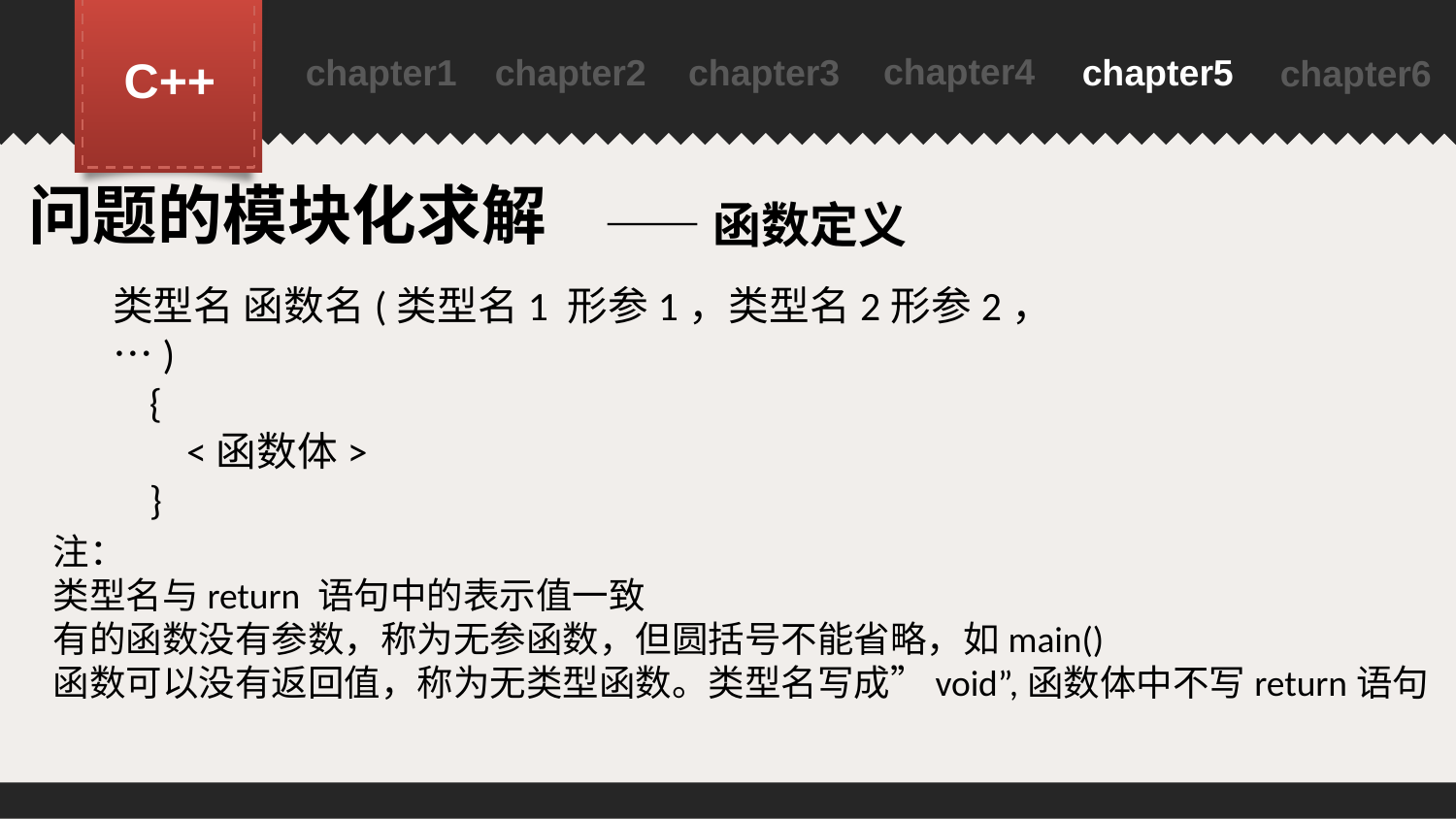

chapter4
C++
chapter1
chapter2
chapter3
chapter5
chapter6
PPT模板下载：www.1ppt.com/moban/     行业PPT模板：www.1ppt.com/hangye/
节日PPT模板：www.1ppt.com/jieri/           PPT素材下载：www.1ppt.com/sucai/
PPT背景图片：www.1ppt.com/beijing/      PPT图表下载：www.1ppt.com/tubiao/
优秀PPT下载：www.1ppt.com/xiazai/        PPT教程： www.1ppt.com/powerpoint/
Word教程： www.1ppt.com/word/              Excel教程：www.1ppt.com/excel/
资料下载：www.1ppt.com/ziliao/                PPT课件下载：www.1ppt.com/kejian/
范文下载：www.1ppt.com/fanwen/             试卷下载：www.1ppt.com/shiti/
教案下载：www.1ppt.com/jiaoan/

问题的模块化求解
——函数定义
类型名 函数名(类型名1 形参1，类型名2形参2，…)
    {
        <函数体>
    }
注：
类型名与return 语句中的表示值一致
有的函数没有参数，称为无参函数，但圆括号不能省略，如main()
函数可以没有返回值，称为无类型函数。类型名写成”void”,函数体中不写return语句